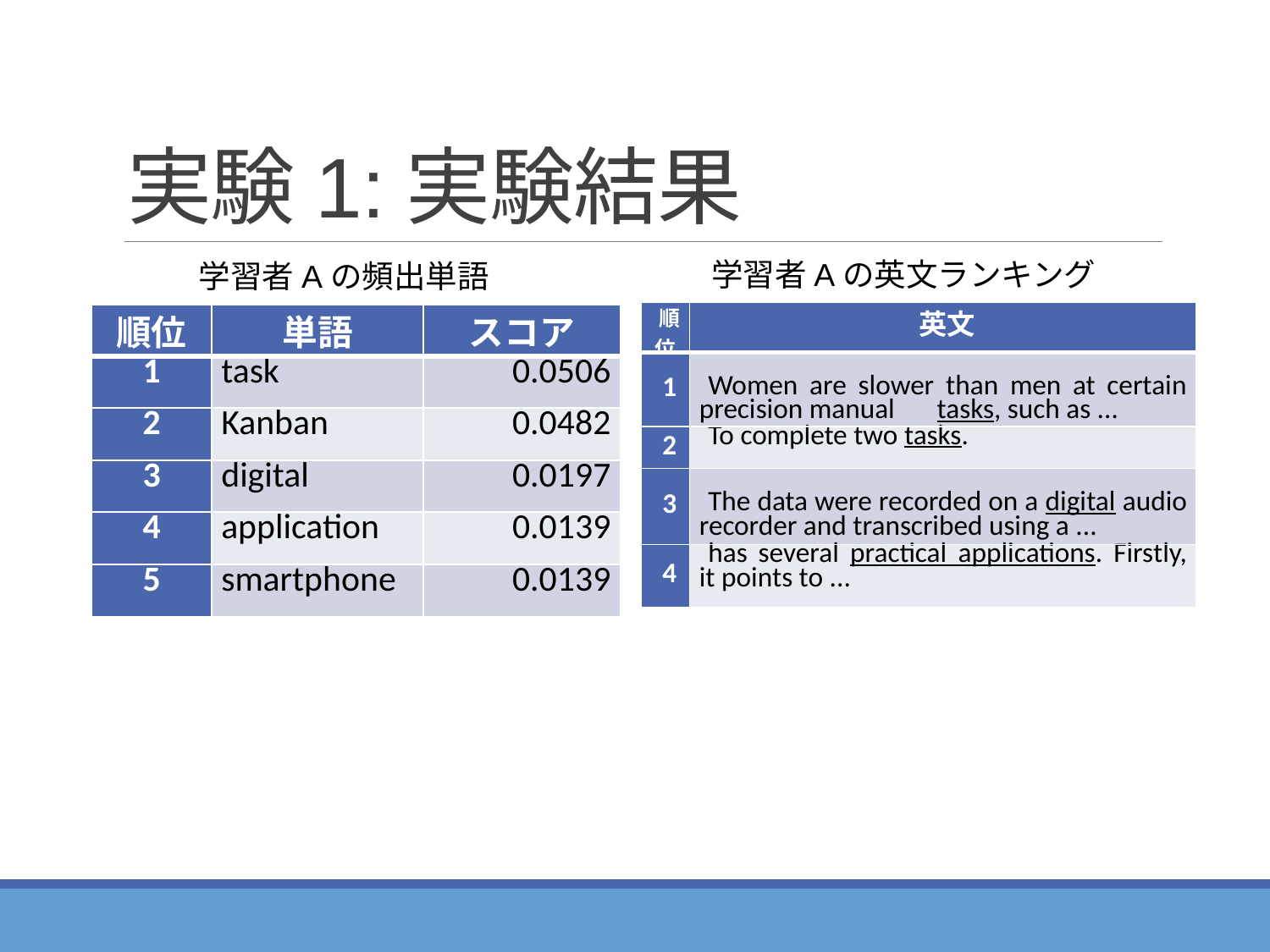

# 実験1:実験結果
表 5 学習者Aの頻出単語

学習者Aの英文ランキング
学習者Aの頻出単語
| 順位 | 英文 |
| --- | --- |
| 1 | Women are slower than men at certain precision manual　tasks, such as ... |
| 2 | To complete two tasks. |
| 3 | The data were recorded on a digital audio recorder and transcribed using a ... |
| 4 | has several practical applications. Firstly, it points to ... |
| 順位 | 単語 | スコア |
| --- | --- | --- |
| 1 | task | 0.0506 |
| 2 | Kanban | 0.0482 |
| 3 | digital | 0.0197 |
| 4 | application | 0.0139 |
| 5 | smartphone | 0.0139 |
20